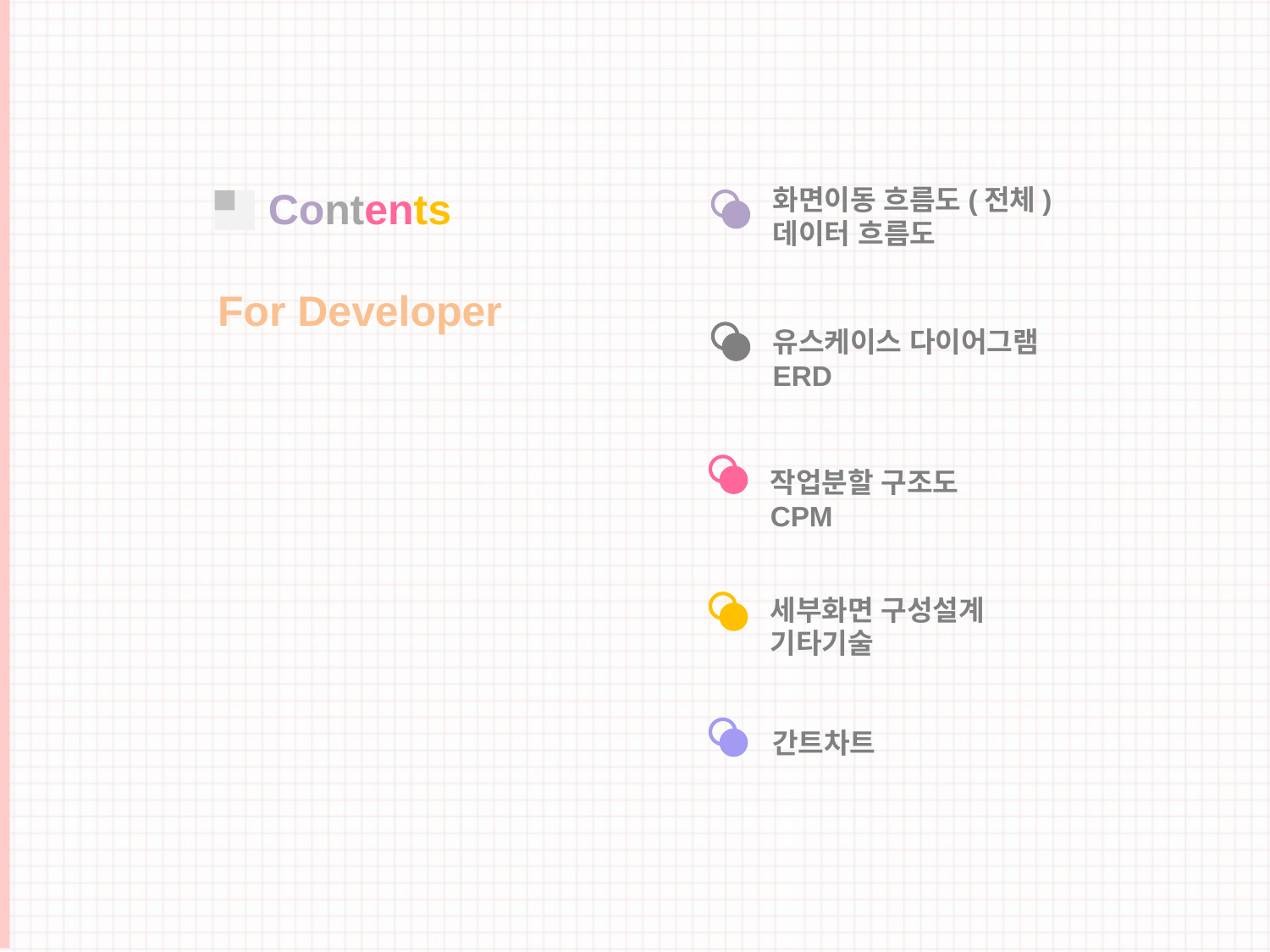

Contents

For Developer
화면이동 흐름도(전체)
데이터 흐름도

유스케이스 다이어그램
ERD

작업분할 구조도
CPM

세부화면 구성설계
기타기술

간트차트